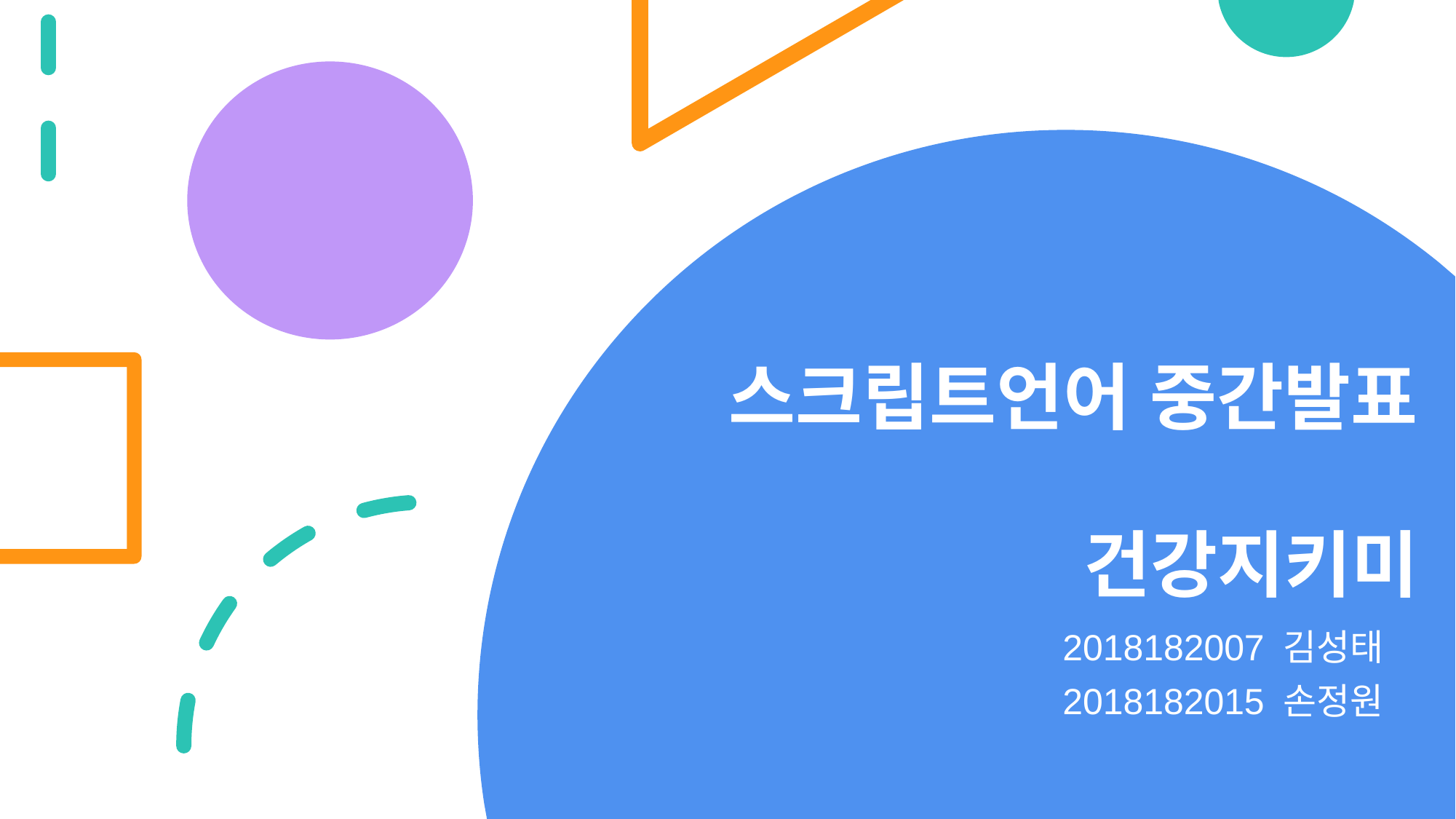

# 스크립트언어 중간발표 건강지키미
2018182007 김성태
2018182015 손정원